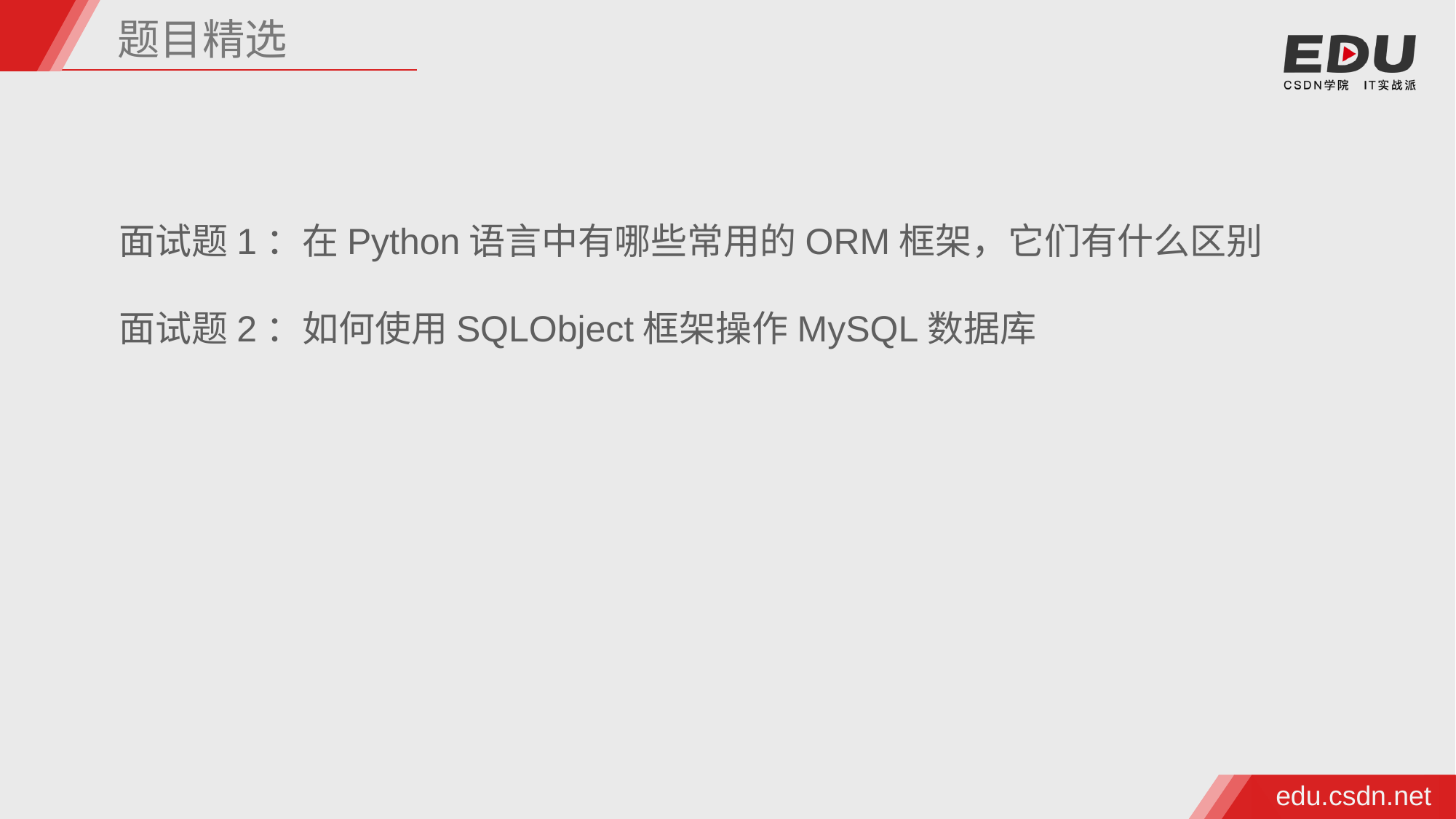

题目精选
面试题1：在Python语言中有哪些常用的ORM框架，它们有什么区别
面试题2：如何使用SQLObject框架操作MySQL数据库
edu.csdn.net